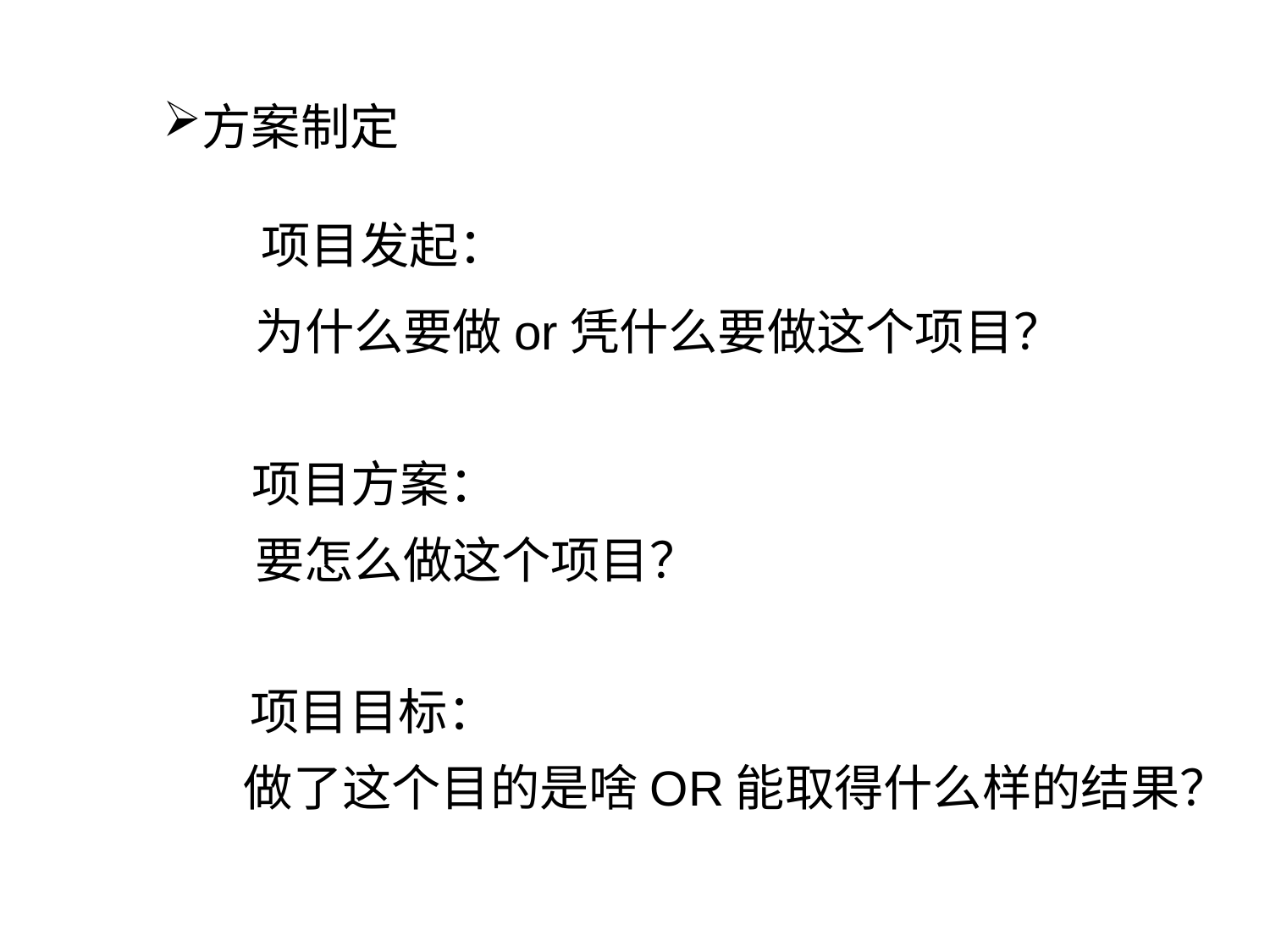

方案制定
项目发起：
为什么要做or凭什么要做这个项目？
项目方案：
要怎么做这个项目？
项目目标：
做了这个目的是啥OR能取得什么样的结果？